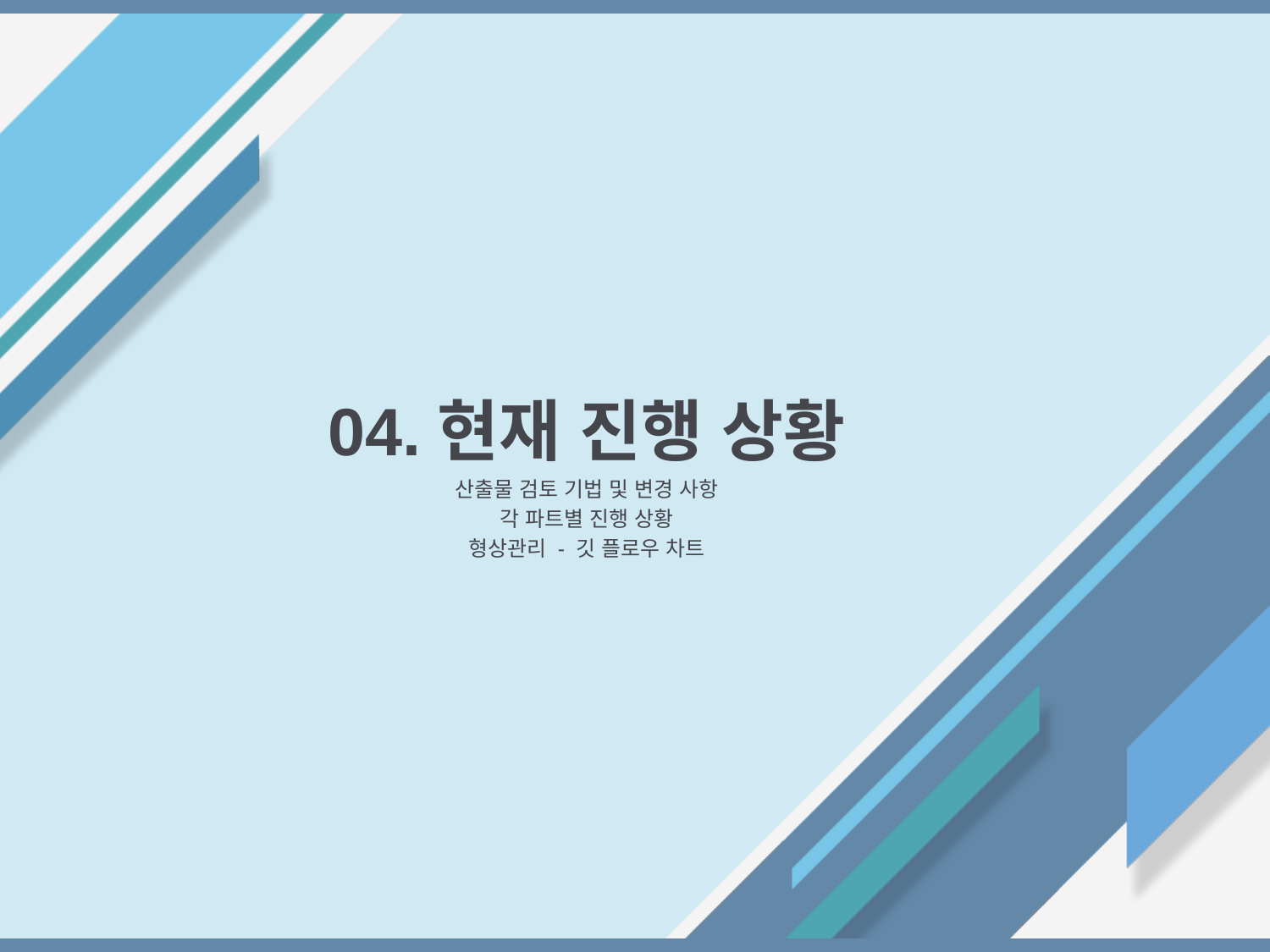

# 04.현재 진행 상황
산출물 검토 기법 및 변경 사항
각 파트별 진행 상황
형상관리 - 깃 플로우 차트